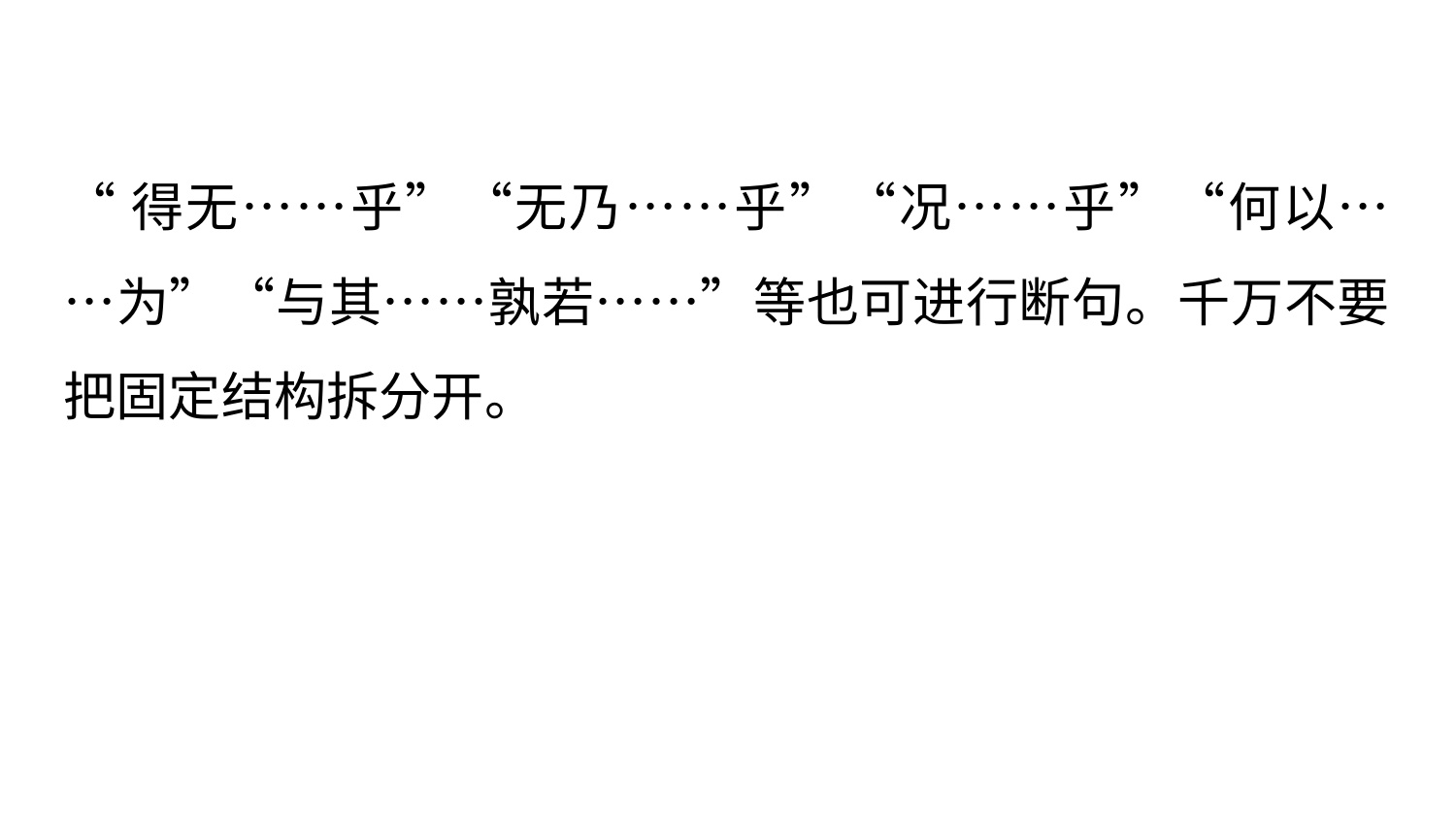

“得无……乎”“无乃……乎”“况……乎”“何以……为”“与其……孰若……”等也可进行断句。千万不要把固定结构拆分开。